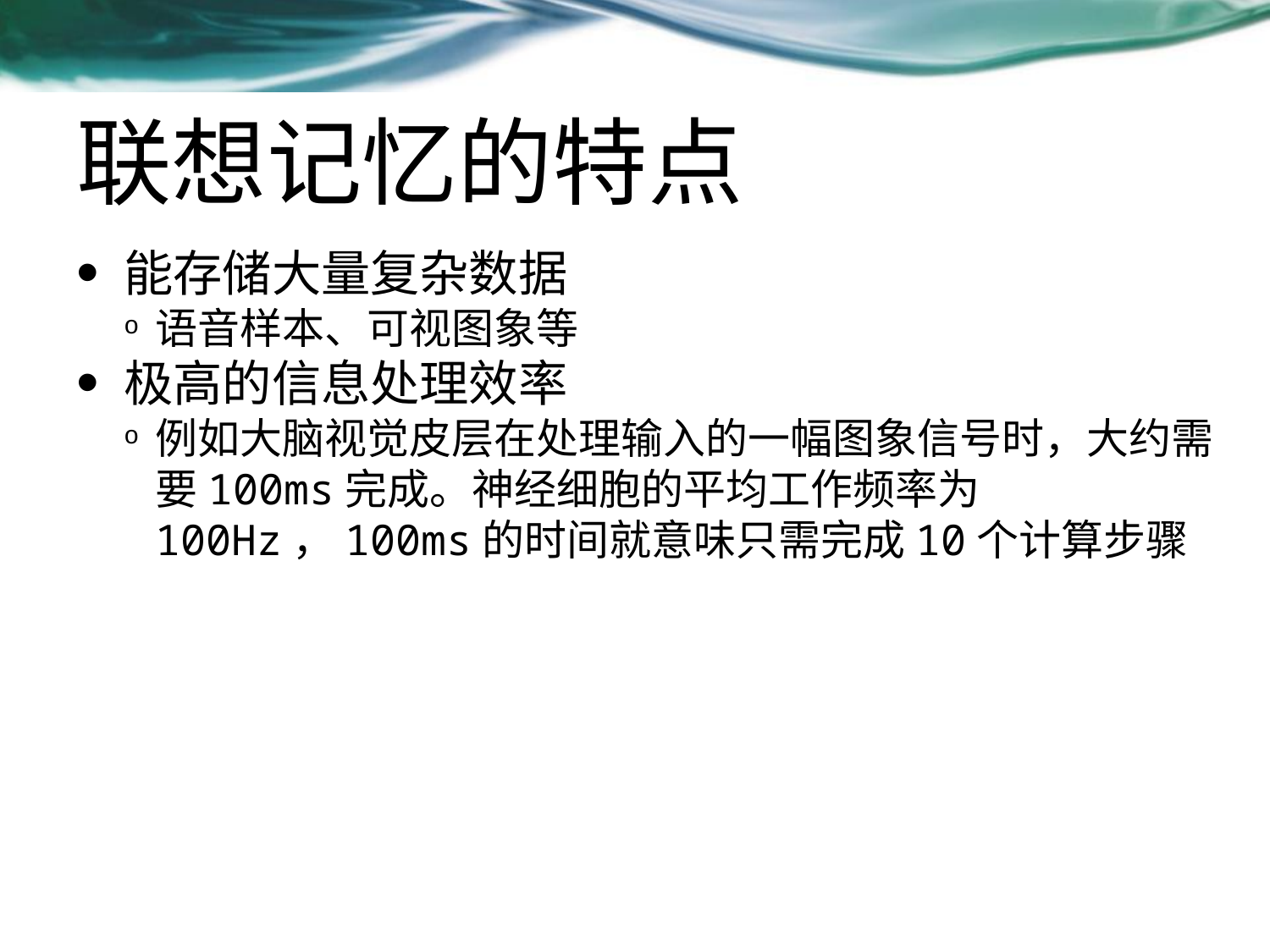

# 联想记忆的特点
能存储大量复杂数据
语音样本、可视图象等
极高的信息处理效率
例如大脑视觉皮层在处理输入的一幅图象信号时，大约需要100ms完成。神经细胞的平均工作频率为100Hz，100ms的时间就意味只需完成10个计算步骤